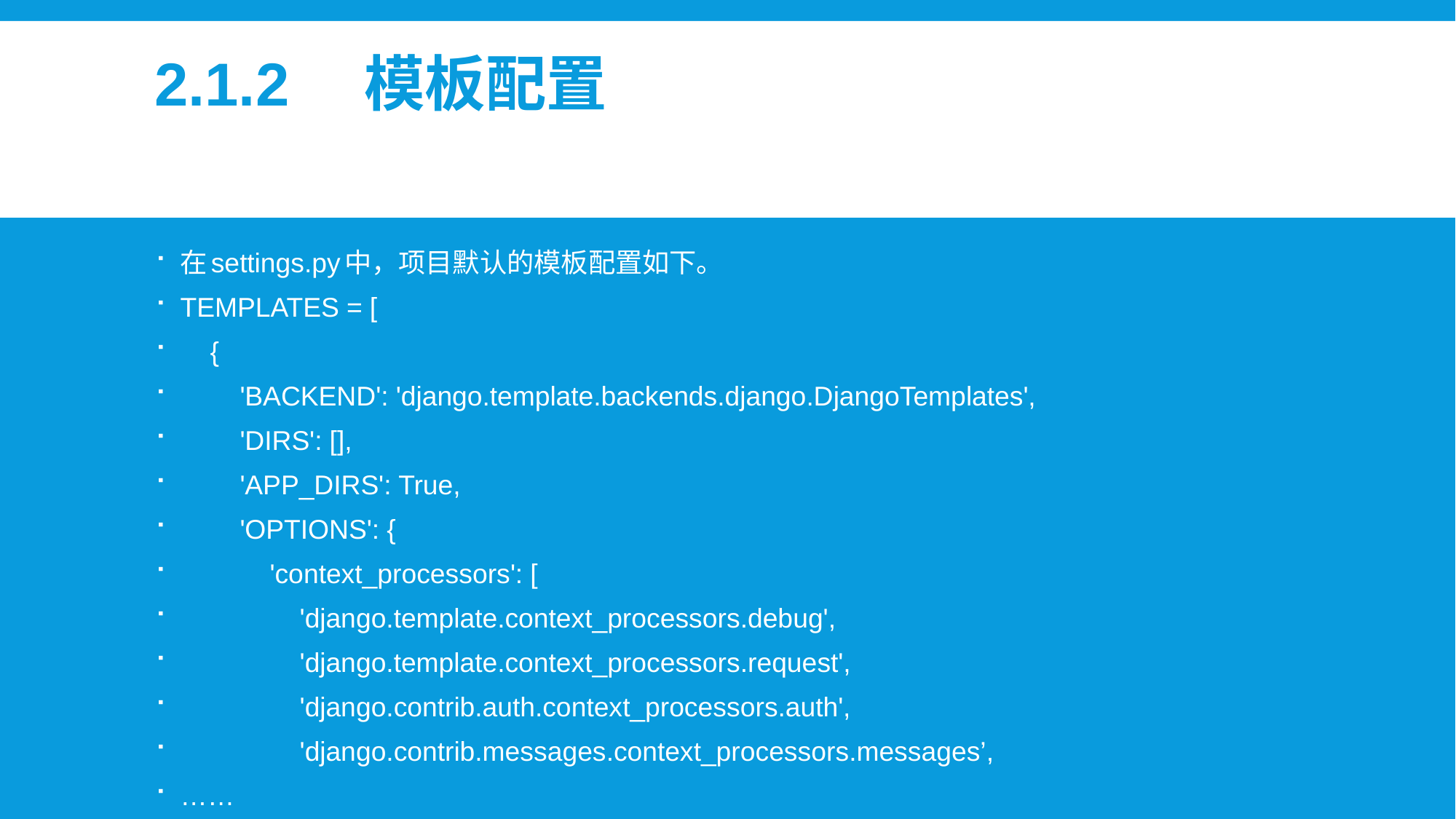

# 2.1.2　模板配置
在settings.py中，项目默认的模板配置如下。
TEMPLATES = [
    {
        'BACKEND': 'django.template.backends.django.DjangoTemplates',
        'DIRS': [],
        'APP_DIRS': True,
        'OPTIONS': {
            'context_processors': [
                'django.template.context_processors.debug',
                'django.template.context_processors.request',
                'django.contrib.auth.context_processors.auth',
                'django.contrib.messages.context_processors.messages’,
……